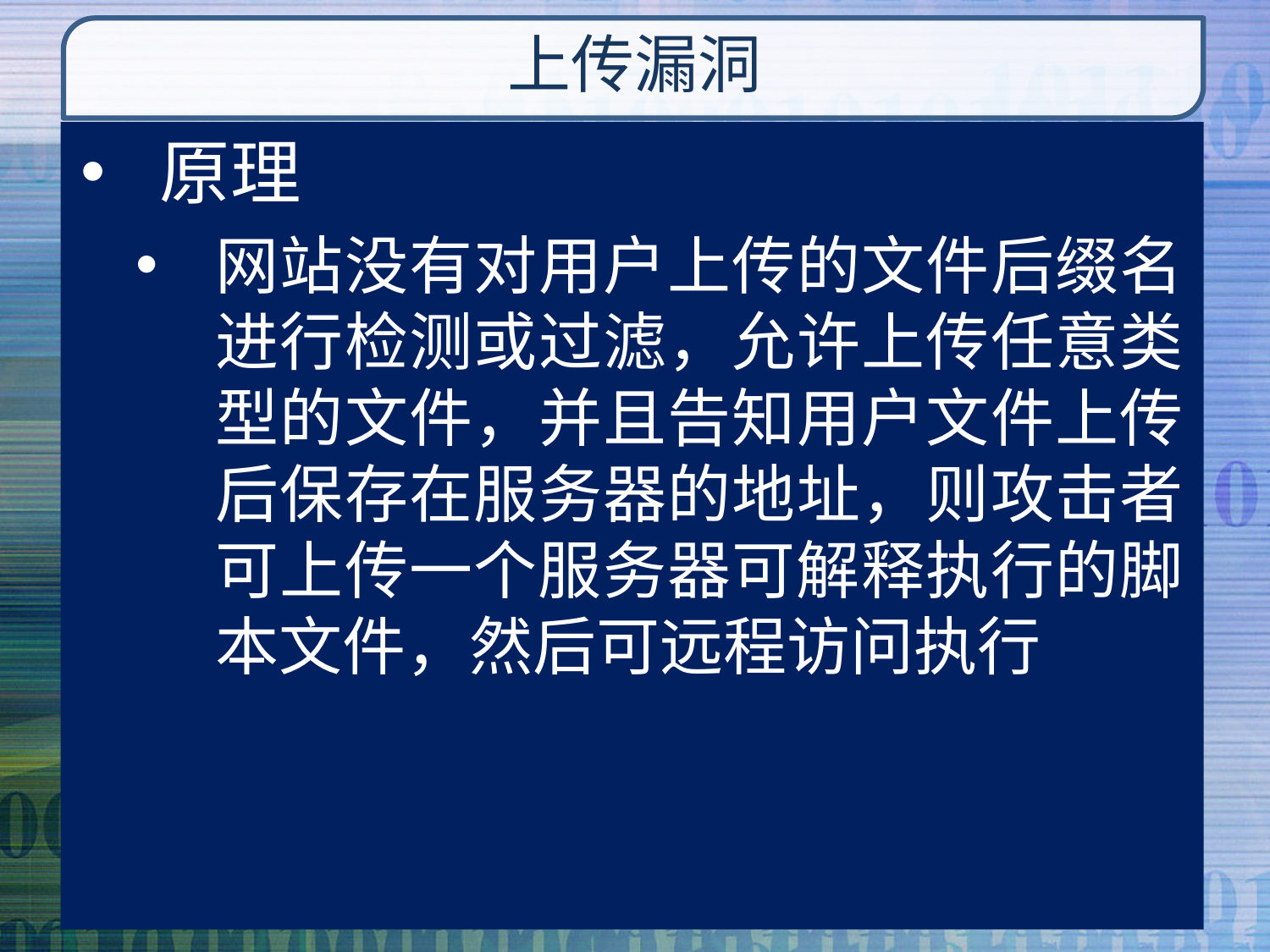

# 上传漏洞
原理
网站没有对用户上传的文件后缀名进行检测或过滤，允许上传任意类型的文件，并且告知用户文件上传后保存在服务器的地址，则攻击者可上传一个服务器可解释执行的脚本文件，然后可远程访问执行